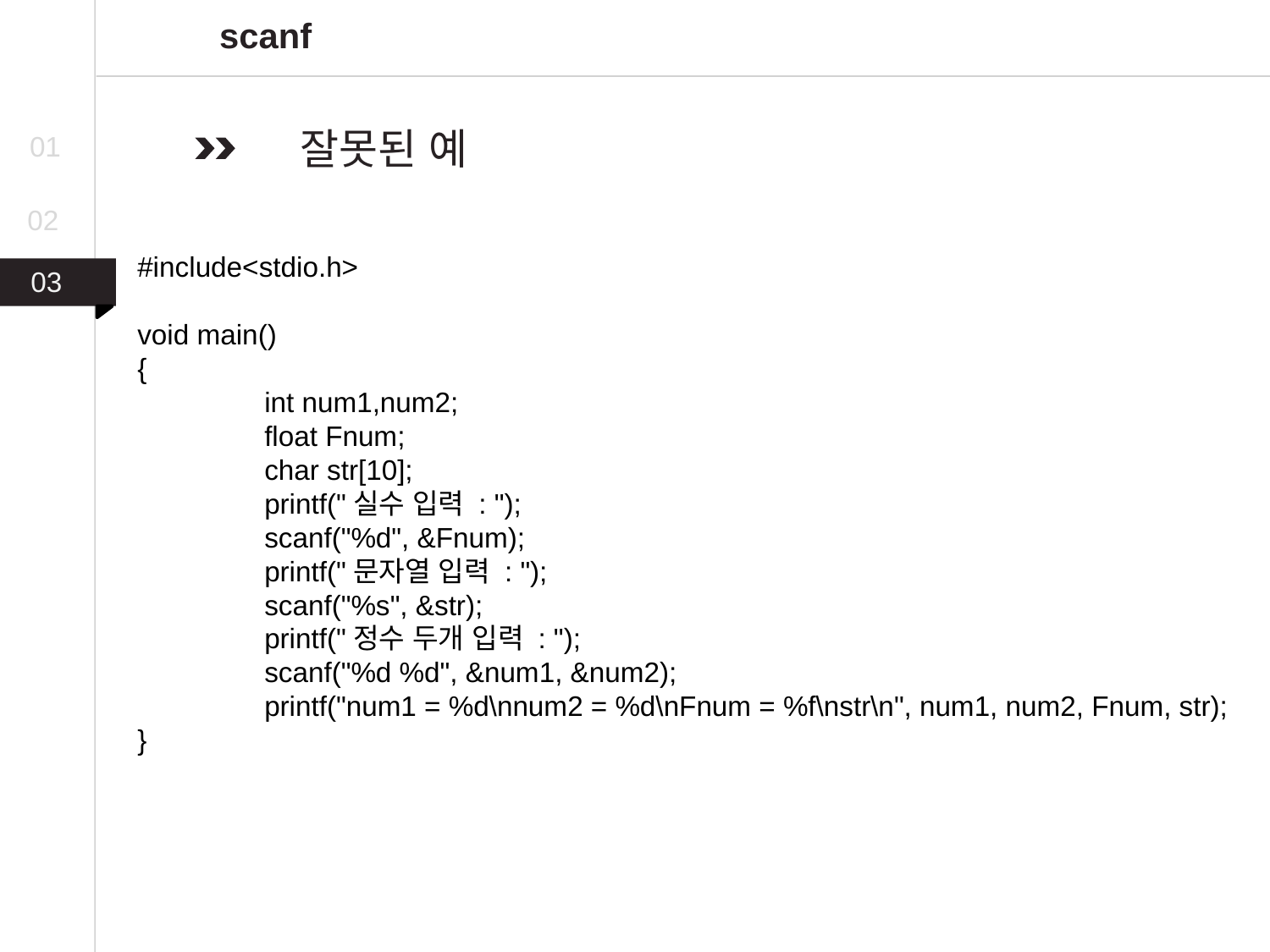

scanf
 잘못된 예
01

02
#include<stdio.h>

void main()
{
	int num1,num2;
	float Fnum;
	char str[10];
	printf("실수 입력 : ");
	scanf("%d", &Fnum);
	printf("문자열 입력 : ");
	scanf("%s", &str);
	printf("정수 두개 입력 : ");
	scanf("%d %d", &num1, &num2);
	printf("num1 = %d\nnum2 = %d\nFnum = %f\nstr\n", num1, num2, Fnum, str);
}
03

03
02